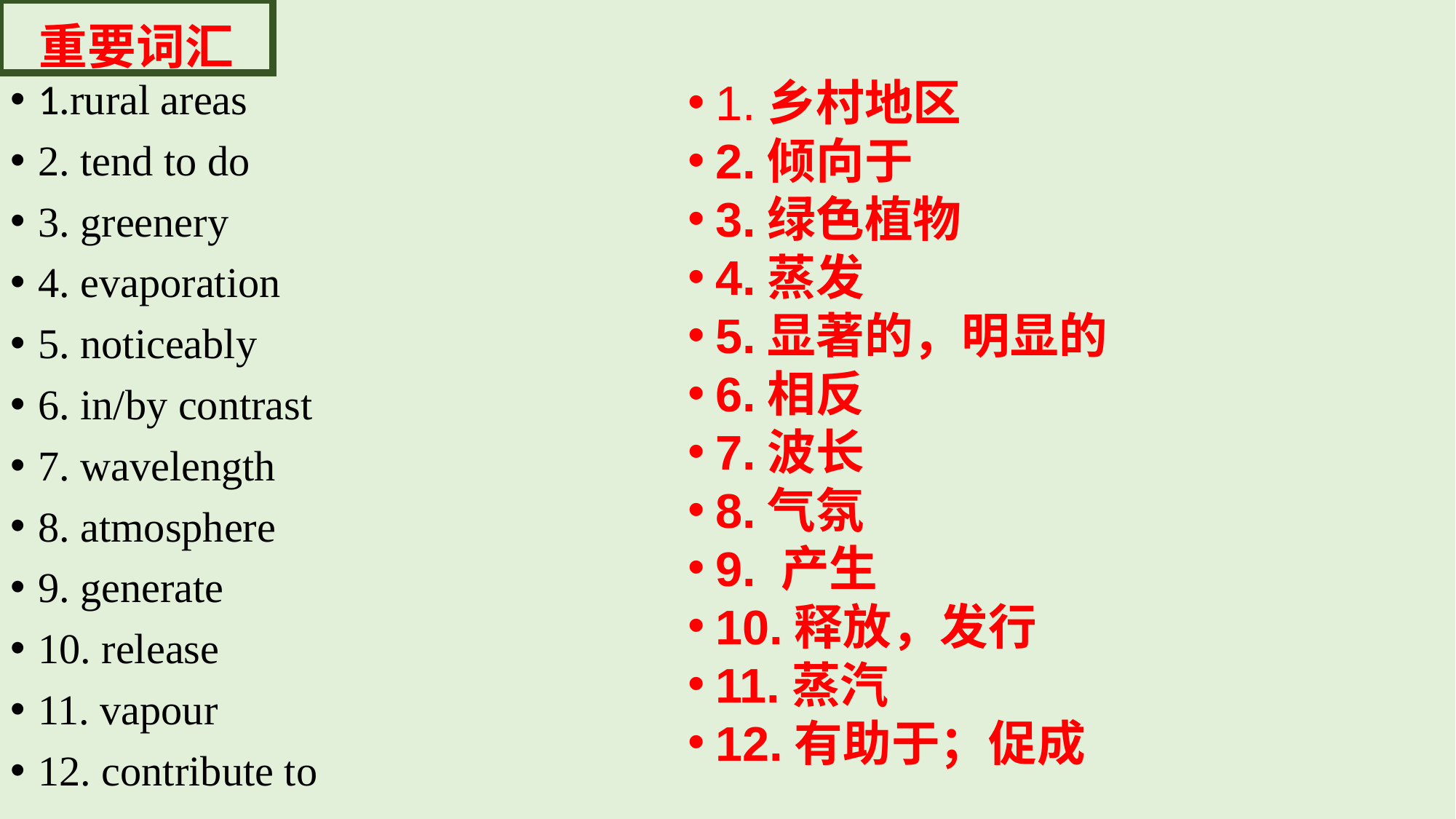

重要词汇
1.乡村地区
2.倾向于
3.绿色植物
4.蒸发
5.显著的，明显的
6.相反
7.波长
8.气氛
9. 产生
10.释放，发行
11.蒸汽
12.有助于；促成
1.rural areas
2. tend to do
3. greenery
4. evaporation
5. noticeably
6. in/by contrast
7. wavelength
8. atmosphere
9. generate
10. release
11. vapour
12. contribute to